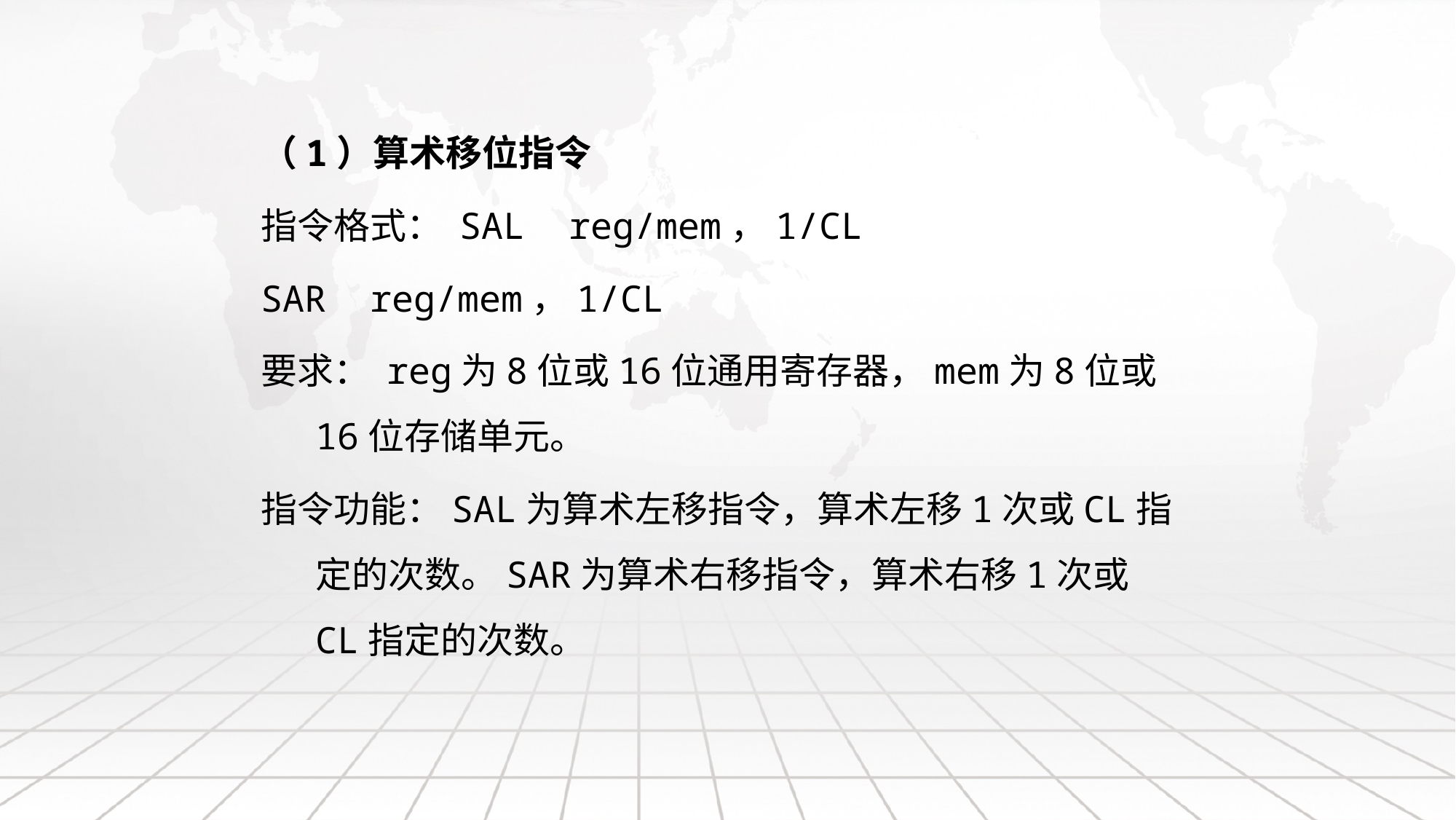

（1）算术移位指令
指令格式： SAL  reg/mem，1/CL
SAR  reg/mem，1/CL
要求： reg为8位或16位通用寄存器，mem为8位或16位存储单元。
指令功能：SAL为算术左移指令，算术左移1次或CL指定的次数。SAR为算术右移指令，算术右移1次或CL指定的次数。